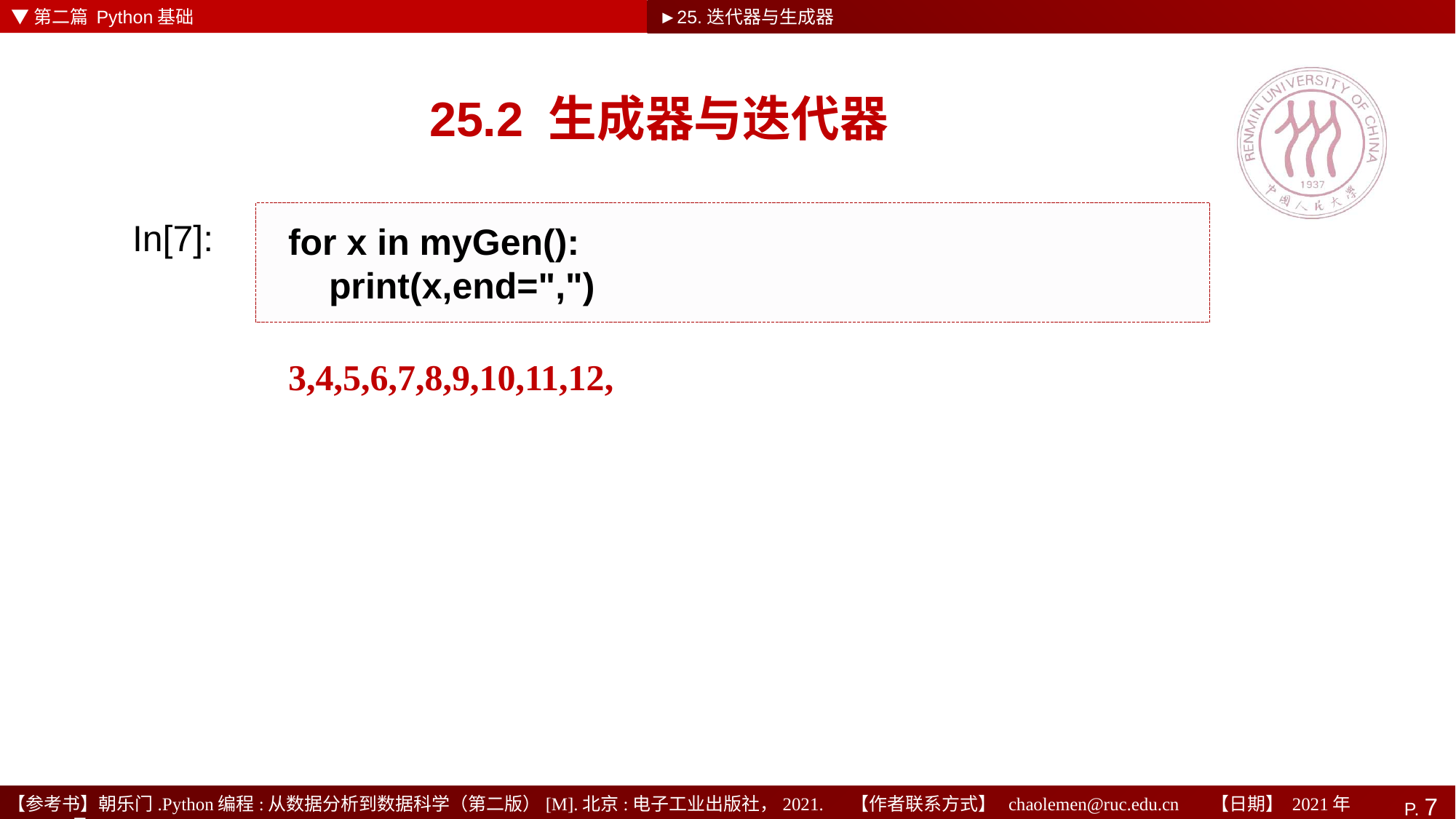

▼第二篇 Python基础
►25.迭代器与生成器
# 25.2 生成器与迭代器
for x in myGen():
    print(x,end=",")
In[7]:
3,4,5,6,7,8,9,10,11,12,